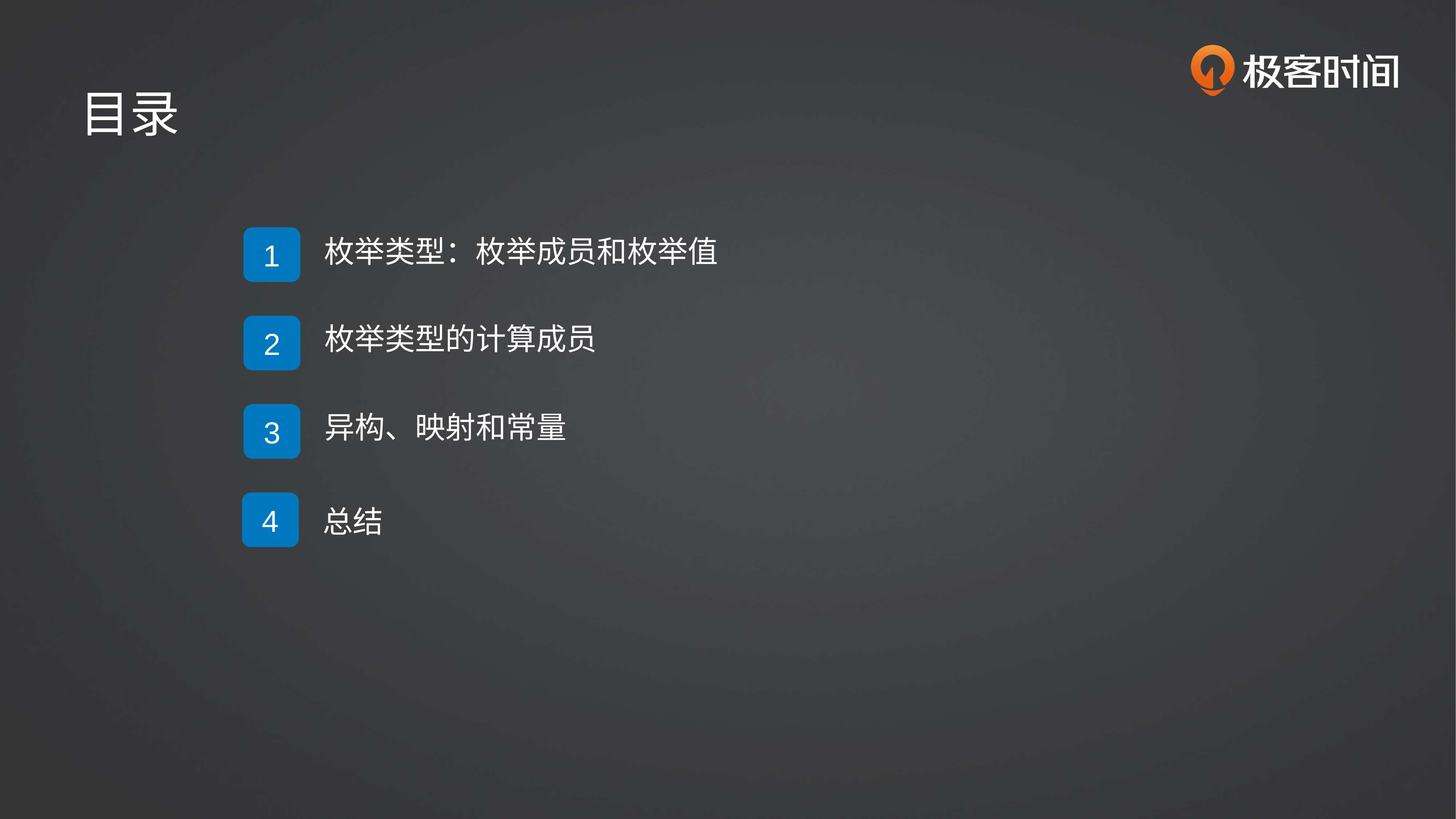

目录

1
枚举类型：枚举成员和枚举值

2
枚举类型的计算成员

3
异构、映射和常量

4
总结